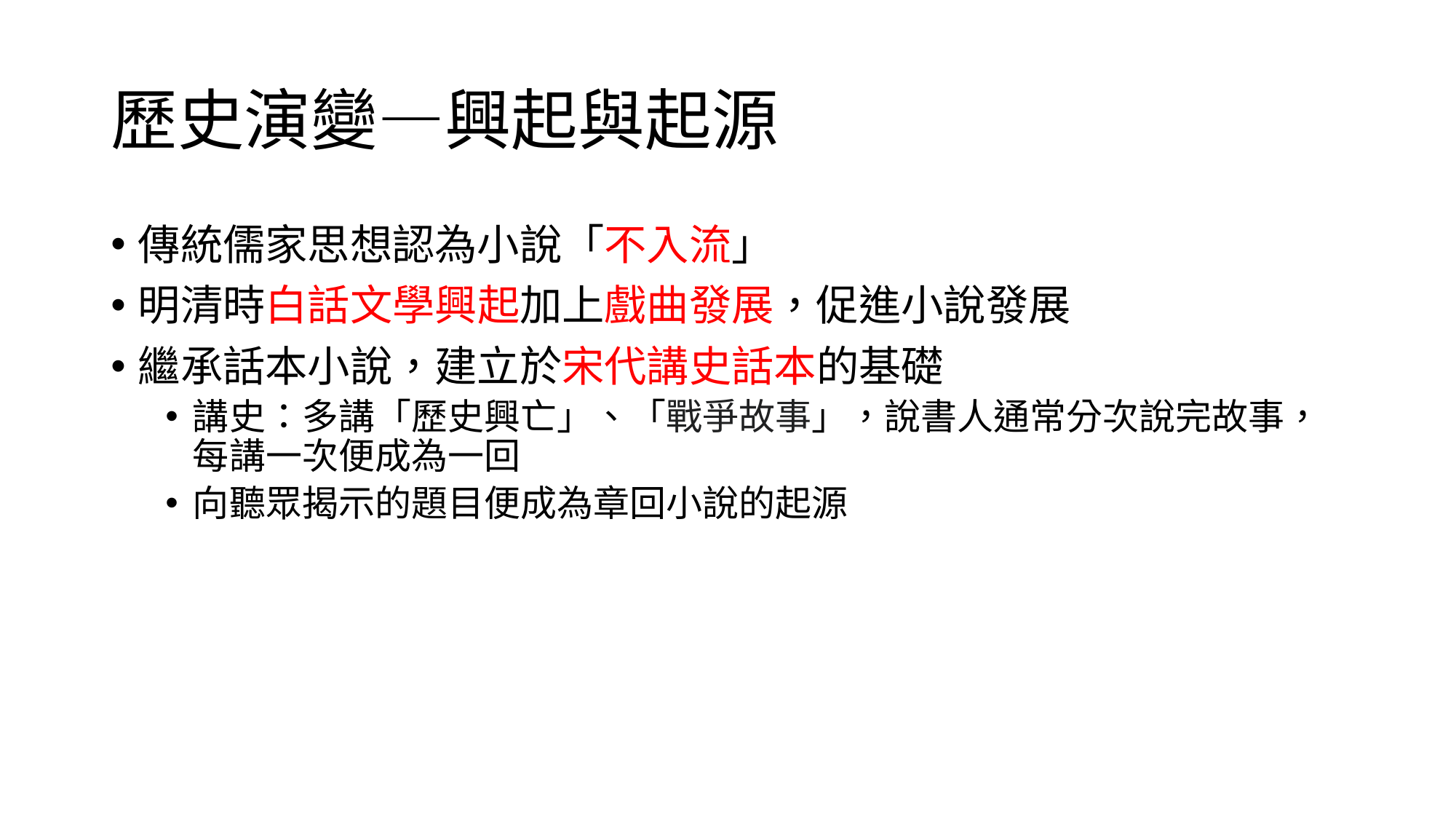

# 歷史演變—興起與起源
傳統儒家思想認為小說「不入流」
明清時白話文學興起加上戲曲發展，促進小說發展
繼承話本小說，建立於宋代講史話本的基礎
講史：多講「歷史興亡」、「戰爭故事」，說書人通常分次說完故事，每講一次便成為一回
向聽眾揭示的題目便成為章回小說的起源